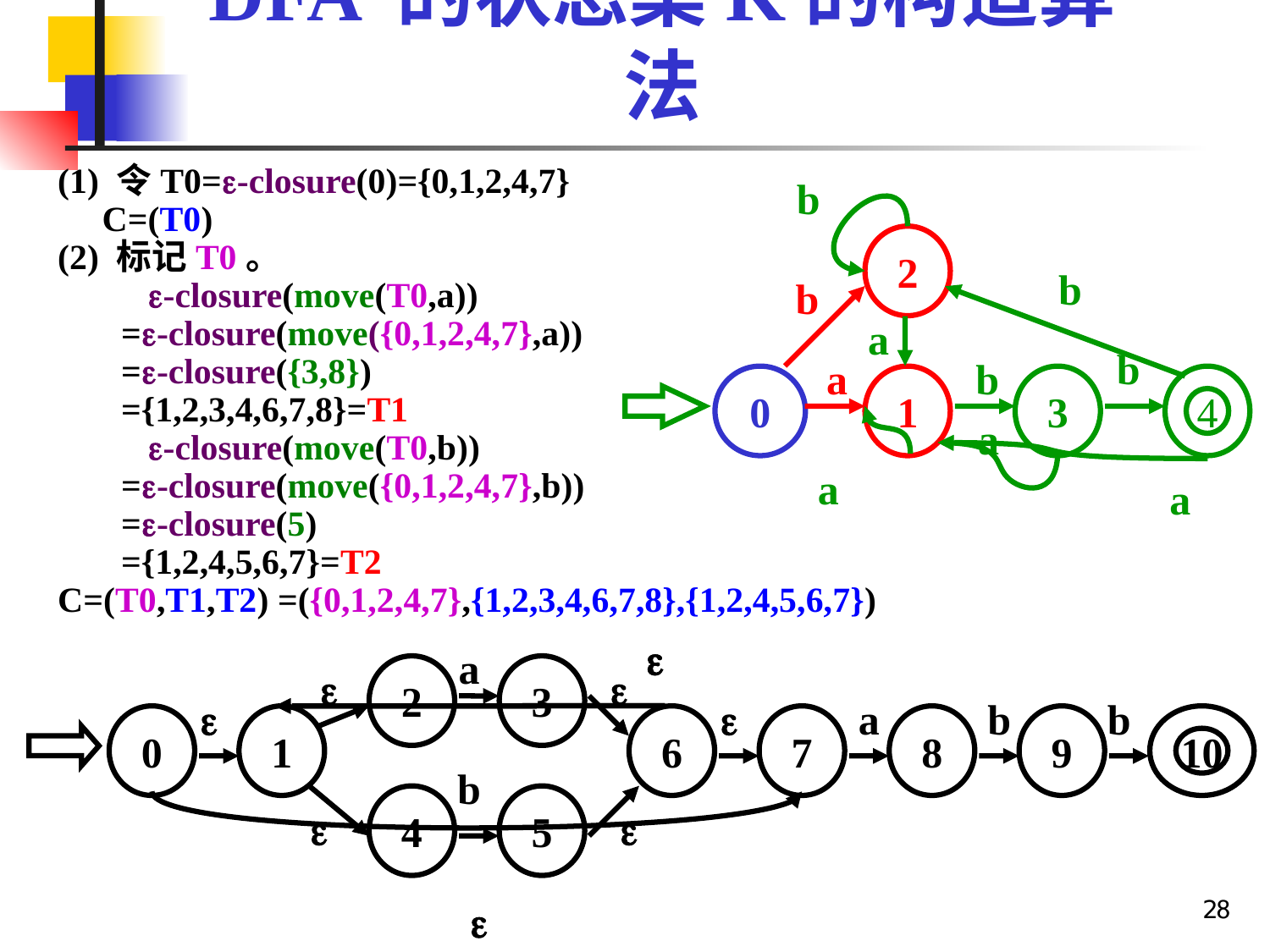

# DFA 的状态集K的构造算法
(1) 令T0=ε-closure(0)={0,1,2,4,7}
     C=(T0)
(2) 标记T0。
   ε-closure(move(T0,a))
=ε-closure(move({0,1,2,4,7},a))
=ε-closure({3,8})
={1,2,3,4,6,7,8}=T1
   ε-closure(move(T0,b))
=ε-closure(move({0,1,2,4,7},b))
=ε-closure(5)
={1,2,4,5,6,7}=T2
C=(T0,T1,T2) =({0,1,2,4,7},{1,2,3,4,6,7,8},{1,2,4,5,6,7})
b
2
b
b

a

b
a
b
0
1
3
4

a

a
a
ε
ε
a
ε
2
3
ε
ε
ε
a
b
b

0
1

6
7
8
9
10

b

4
5

ε
ε

28
ε